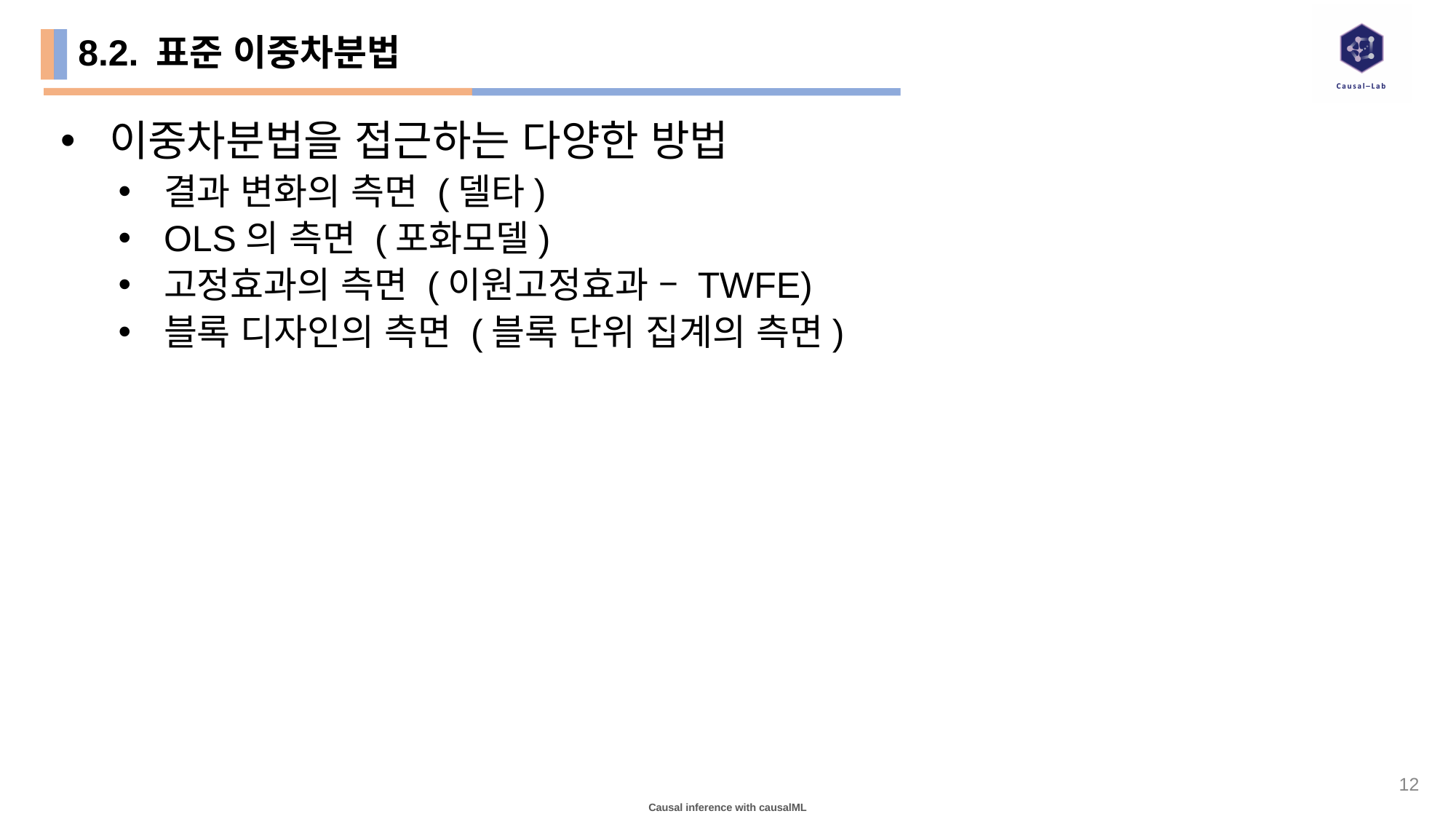

# 8.2. 표준 이중차분법
이중차분법을 접근하는 다양한 방법
결과 변화의 측면 (델타)
OLS의 측면 (포화모델)
고정효과의 측면 (이원고정효과 – TWFE)
블록 디자인의 측면 (블록 단위 집계의 측면)

12